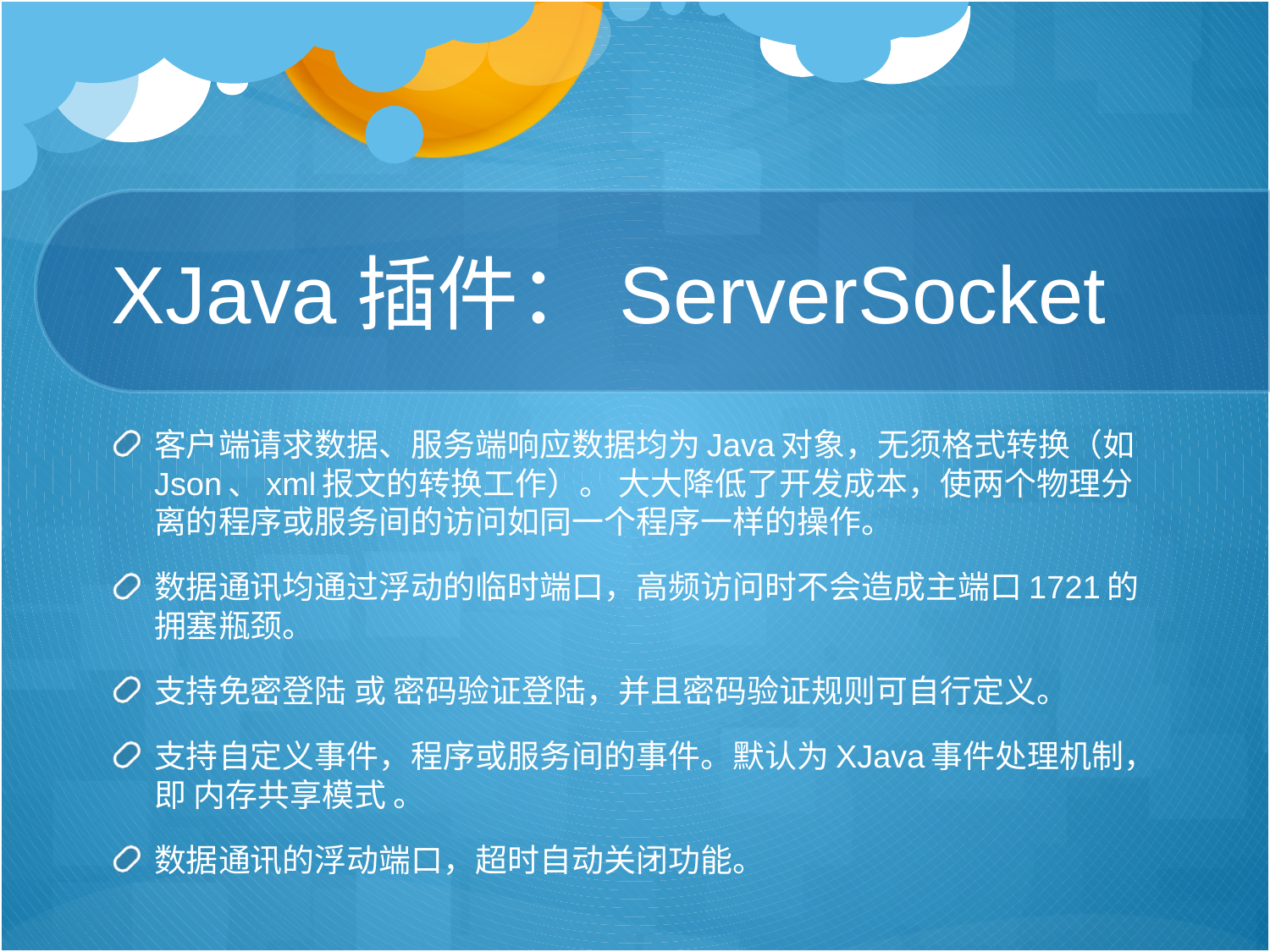

# XJava插件：ServerSocket
客户端请求数据、服务端响应数据均为Java对象，无须格式转换（如Json、xml报文的转换工作）。 大大降低了开发成本，使两个物理分离的程序或服务间的访问如同一个程序一样的操作。
数据通讯均通过浮动的临时端口，高频访问时不会造成主端口1721的拥塞瓶颈。
支持免密登陆 或 密码验证登陆，并且密码验证规则可自行定义。
支持自定义事件，程序或服务间的事件。默认为XJava事件处理机制，即 内存共享模式 。
数据通讯的浮动端口，超时自动关闭功能。